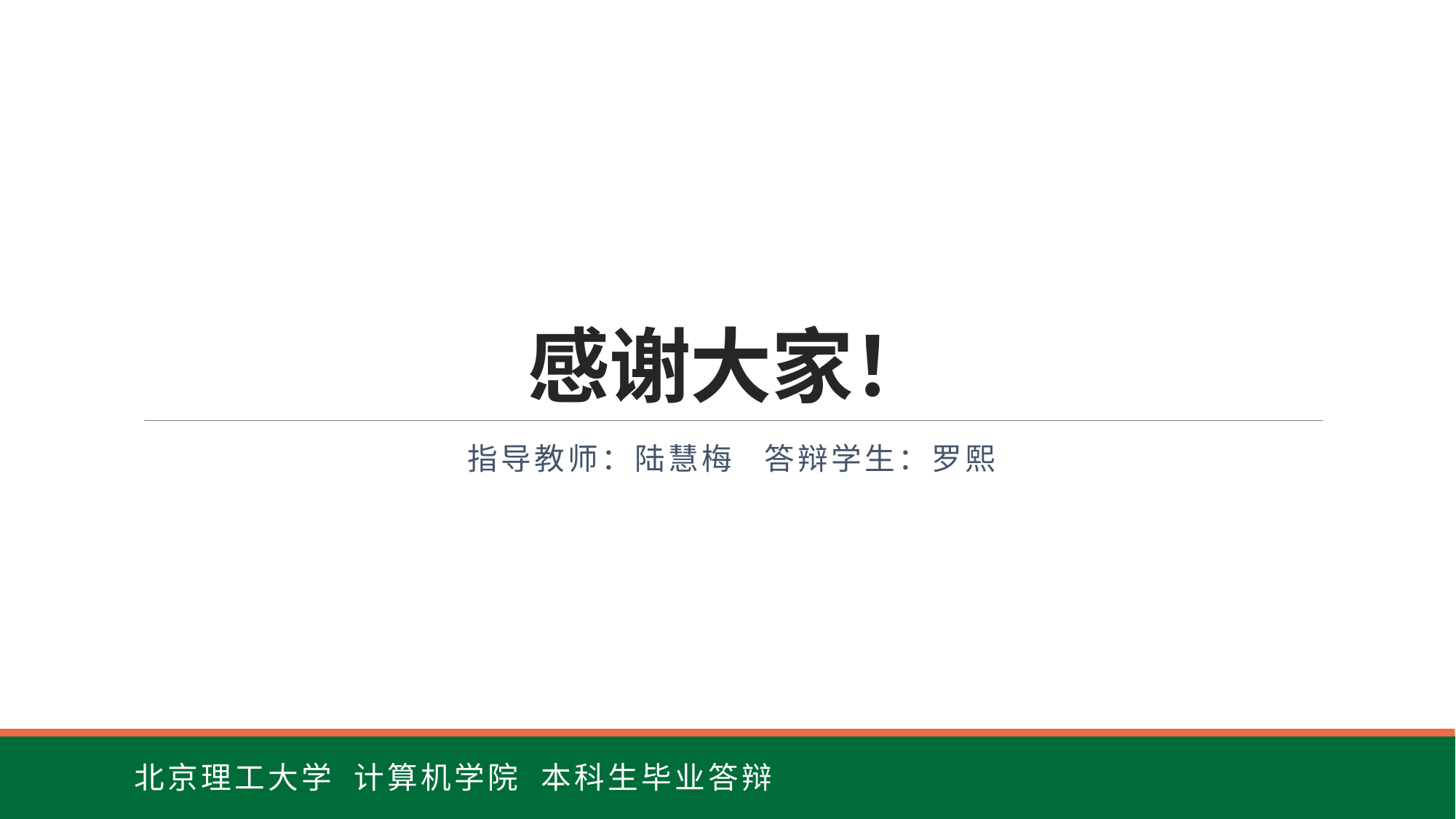

# 感谢大家！
指导教师：陆慧梅   答辩学生：罗熙
北京理工大学  计算机学院  本科生毕业答辩